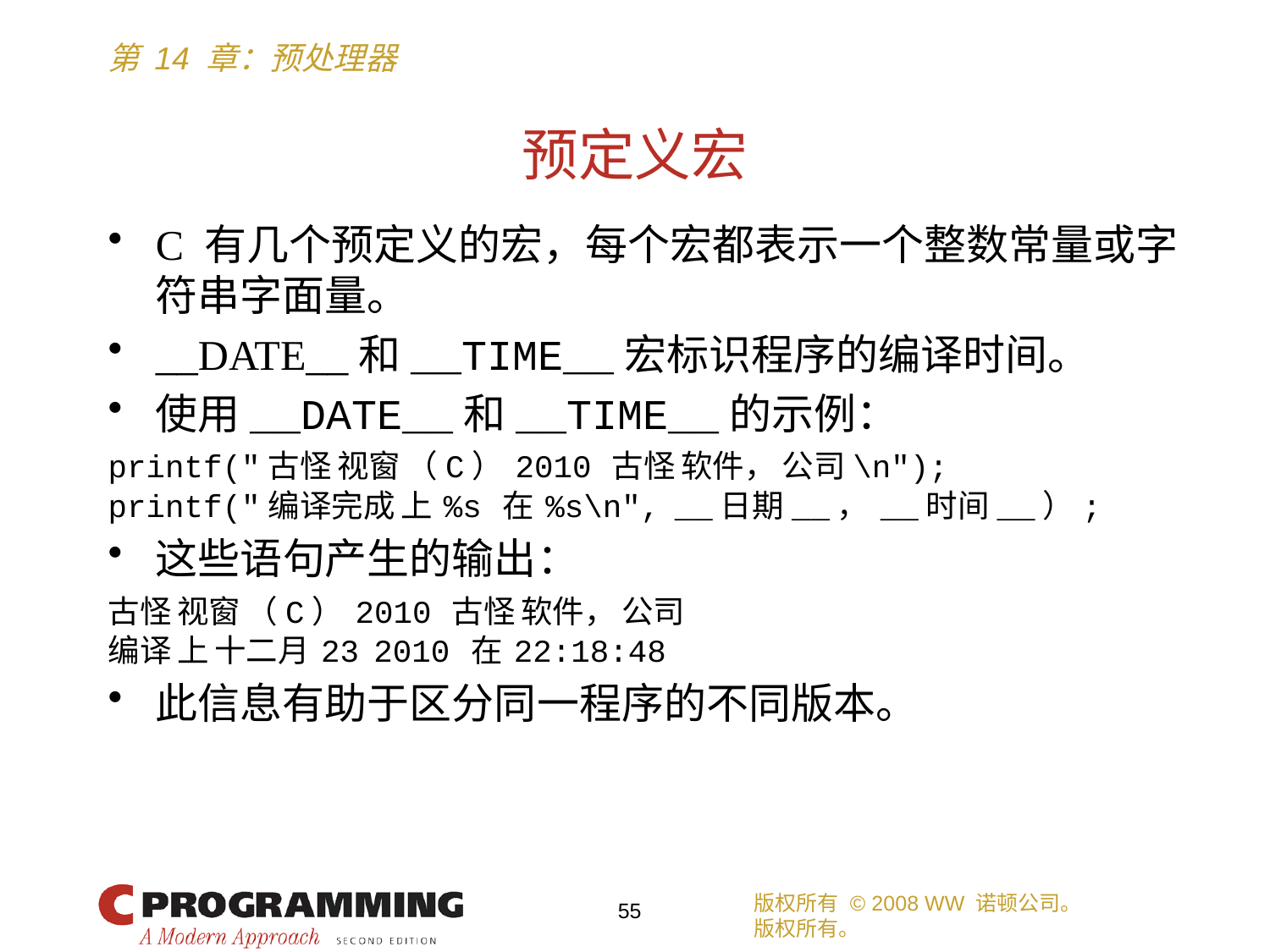

# 预定义宏
C 有几个预定义的宏，每个宏都表示一个整数常量或字符串字面量。
__DATE__和__TIME__宏标识程序的编译时间。
使用__DATE__和__TIME__的示例：
printf("古怪 视窗 （C） 2010 古怪 软件， 公司\n");
printf("编译完成 上 %s 在 %s\n", __日期__， __时间__）;
这些语句产生的输出：
古怪 视窗 （C） 2010 古怪 软件， 公司
编译 上 十二月 23 2010 在 22:18:48
此信息有助于区分同一程序的不同版本。
版权所有 © 2008 WW 诺顿公司。
版权所有。
55